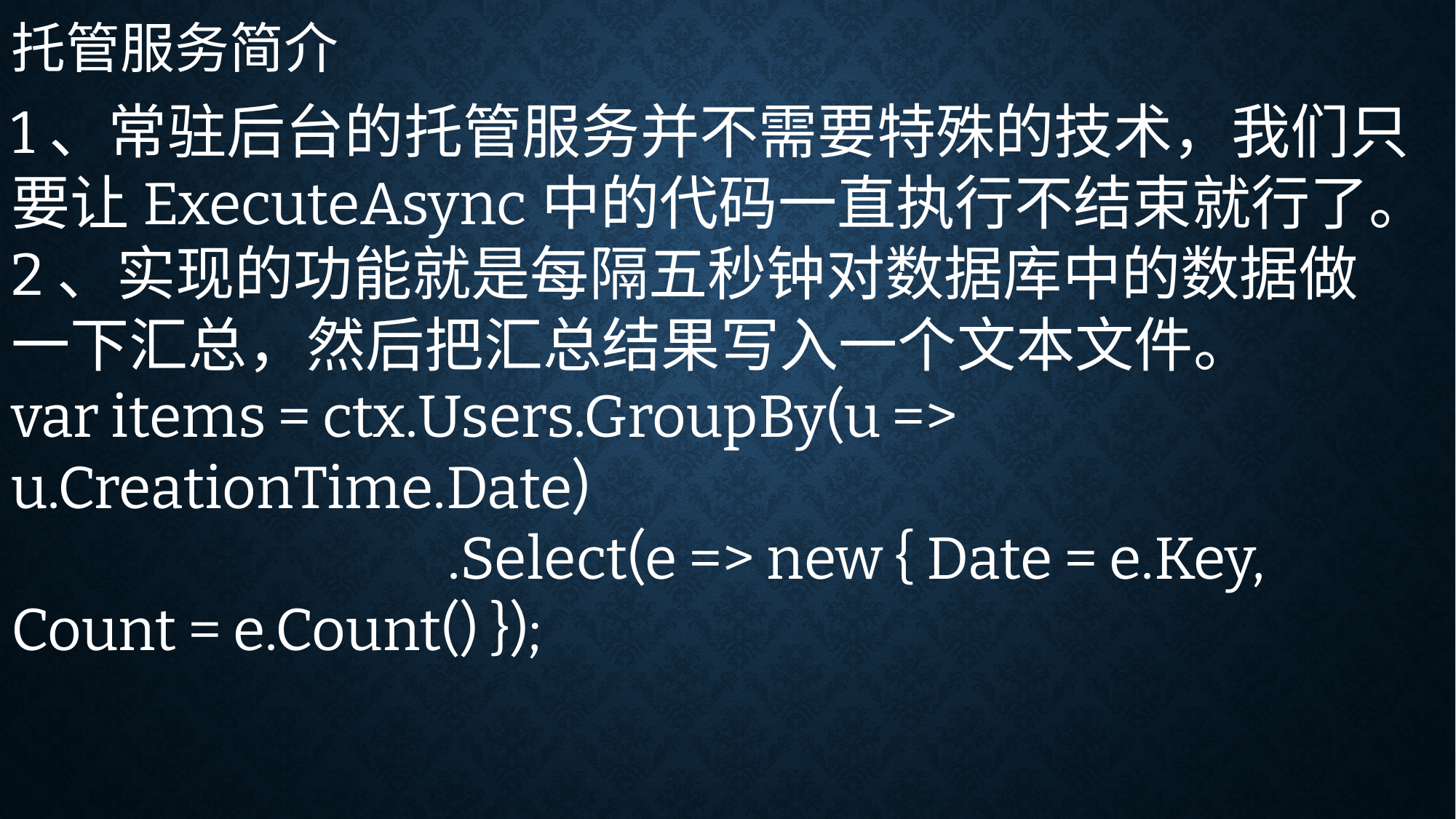

托管服务简介
1、常驻后台的托管服务并不需要特殊的技术，我们只要让ExecuteAsync中的代码一直执行不结束就行了。
2、实现的功能就是每隔五秒钟对数据库中的数据做一下汇总，然后把汇总结果写入一个文本文件。
var items = ctx.Users.GroupBy(u => u.CreationTime.Date)
				.Select(e => new { Date = e.Key, Count = e.Count() });